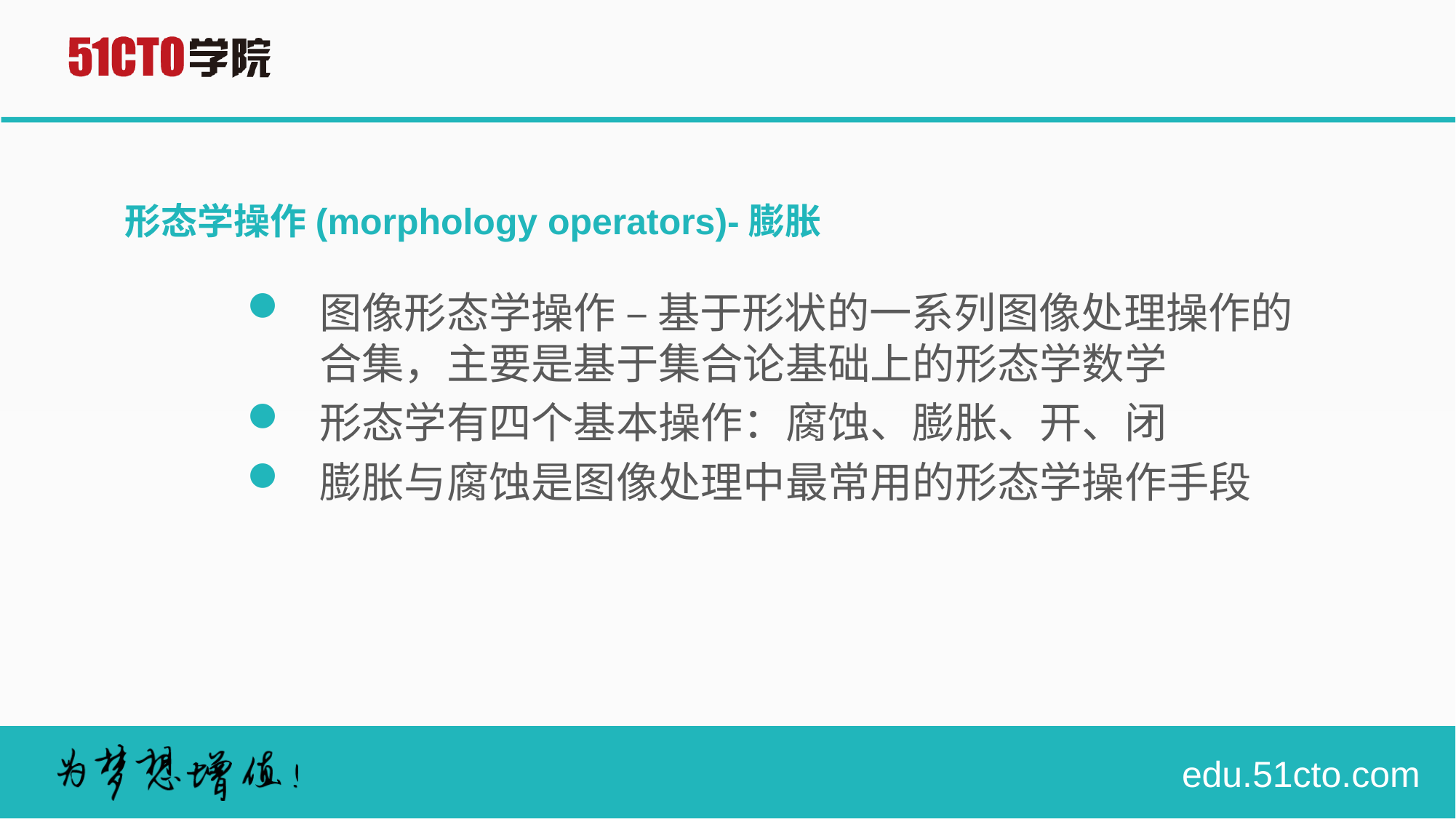

# 形态学操作(morphology operators)-膨胀
图像形态学操作 – 基于形状的一系列图像处理操作的合集，主要是基于集合论基础上的形态学数学
形态学有四个基本操作：腐蚀、膨胀、开、闭
膨胀与腐蚀是图像处理中最常用的形态学操作手段